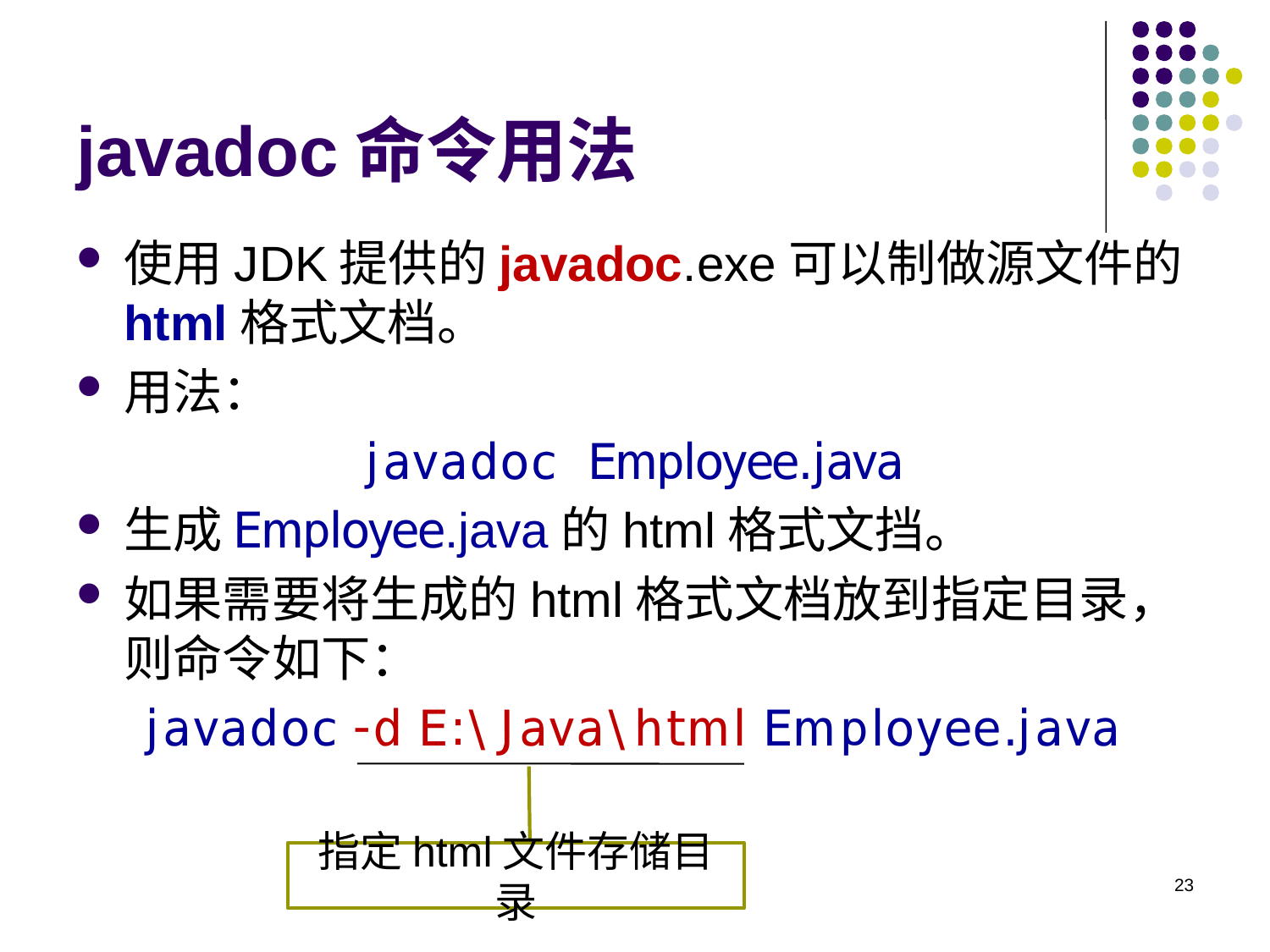

# javadoc命令用法
使用JDK提供的javadoc.exe可以制做源文件的html格式文档。
用法：
javadoc  Employee.java
生成Employee.java的html格式文挡。
如果需要将生成的html格式文档放到指定目录，则命令如下：
javadoc -d E:\Java\html Employee.java

指定html文件存储目录
23